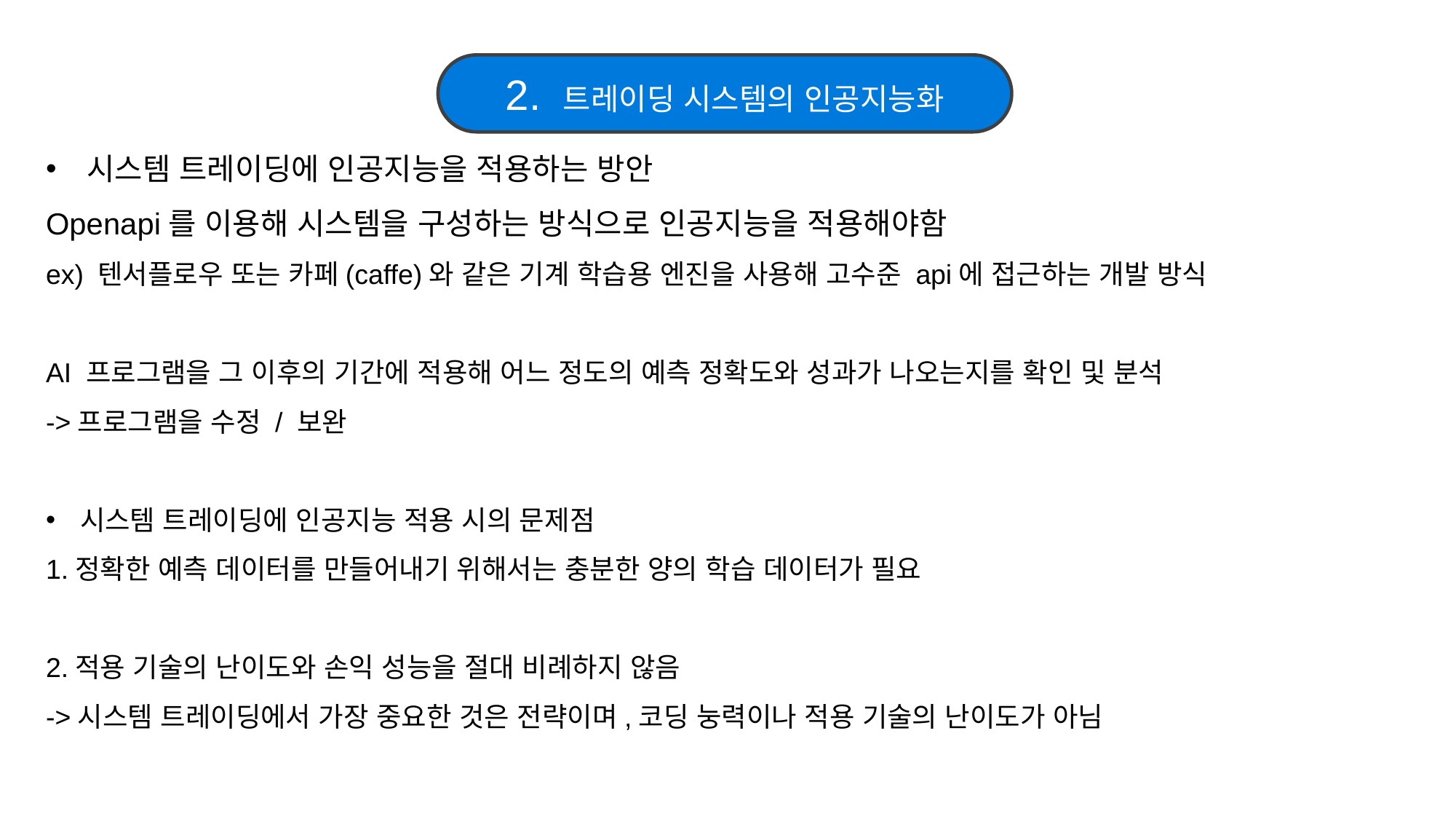

2. 트레이딩 시스템의 인공지능화

시스템 트레이딩에 인공지능을 적용하는 방안
Openapi를 이용해 시스템을 구성하는 방식으로 인공지능을 적용해야함
ex) 텐서플로우 또는 카페(caffe)와 같은 기계 학습용 엔진을 사용해 고수준 api에 접근하는 개발 방식

AI 프로그램을 그 이후의 기간에 적용해 어느 정도의 예측 정확도와 성과가 나오는지를 확인 및 분석
->프로그램을 수정 / 보완

시스템 트레이딩에 인공지능 적용 시의 문제점
1.정확한 예측 데이터를 만들어내기 위해서는 충분한 양의 학습 데이터가 필요

2.적용 기술의 난이도와 손익 성능을 절대 비례하지 않음
->시스템 트레이딩에서 가장 중요한 것은 전략이며,코딩 눙력이나 적용 기술의 난이도가 아님